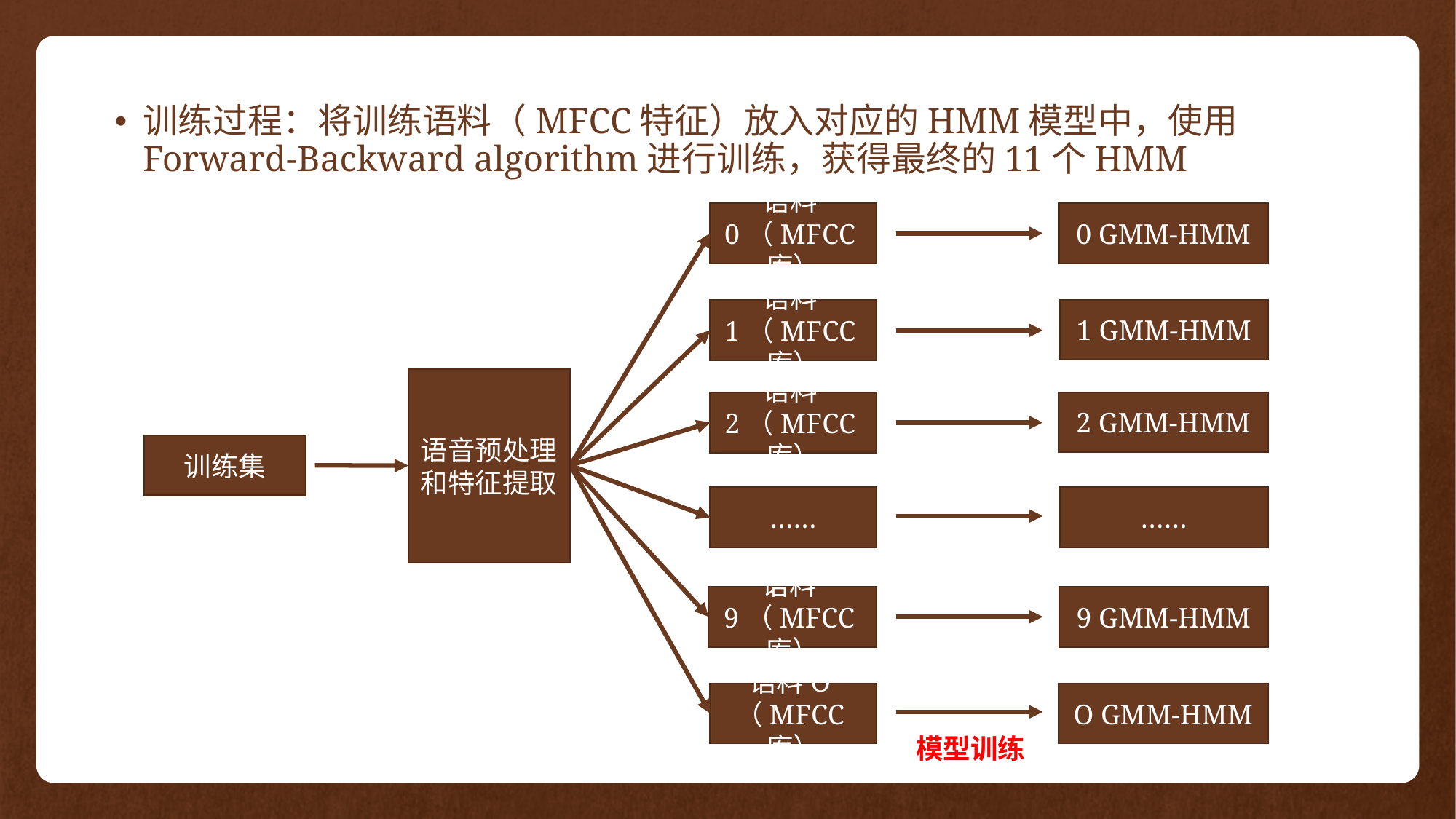

训练过程：将训练语料（MFCC特征）放入对应的HMM模型中，使用Forward-Backward algorithm进行训练，获得最终的11个HMM
语料0（MFCC库）
0 GMM-HMM
1 GMM-HMM
语料1（MFCC库）
语音预处理和特征提取
2 GMM-HMM
语料2（MFCC库）
训练集

……
……
语料9（MFCC库）
9 GMM-HMM
语料O（MFCC库）
O GMM-HMM
模型训练